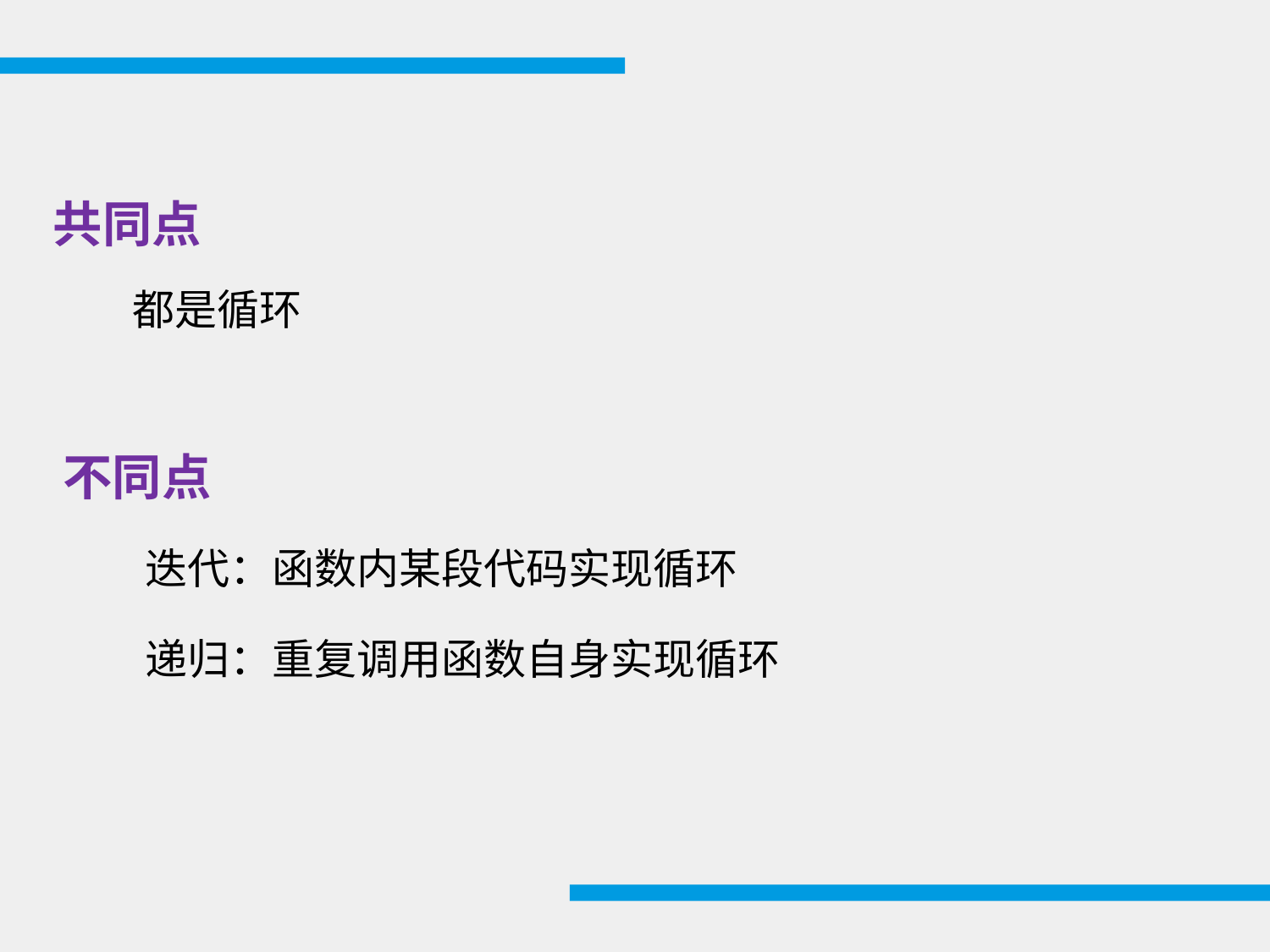

共同点
都是循环

不同点
迭代：函数内某段代码实现循环
递归：重复调用函数自身实现循环